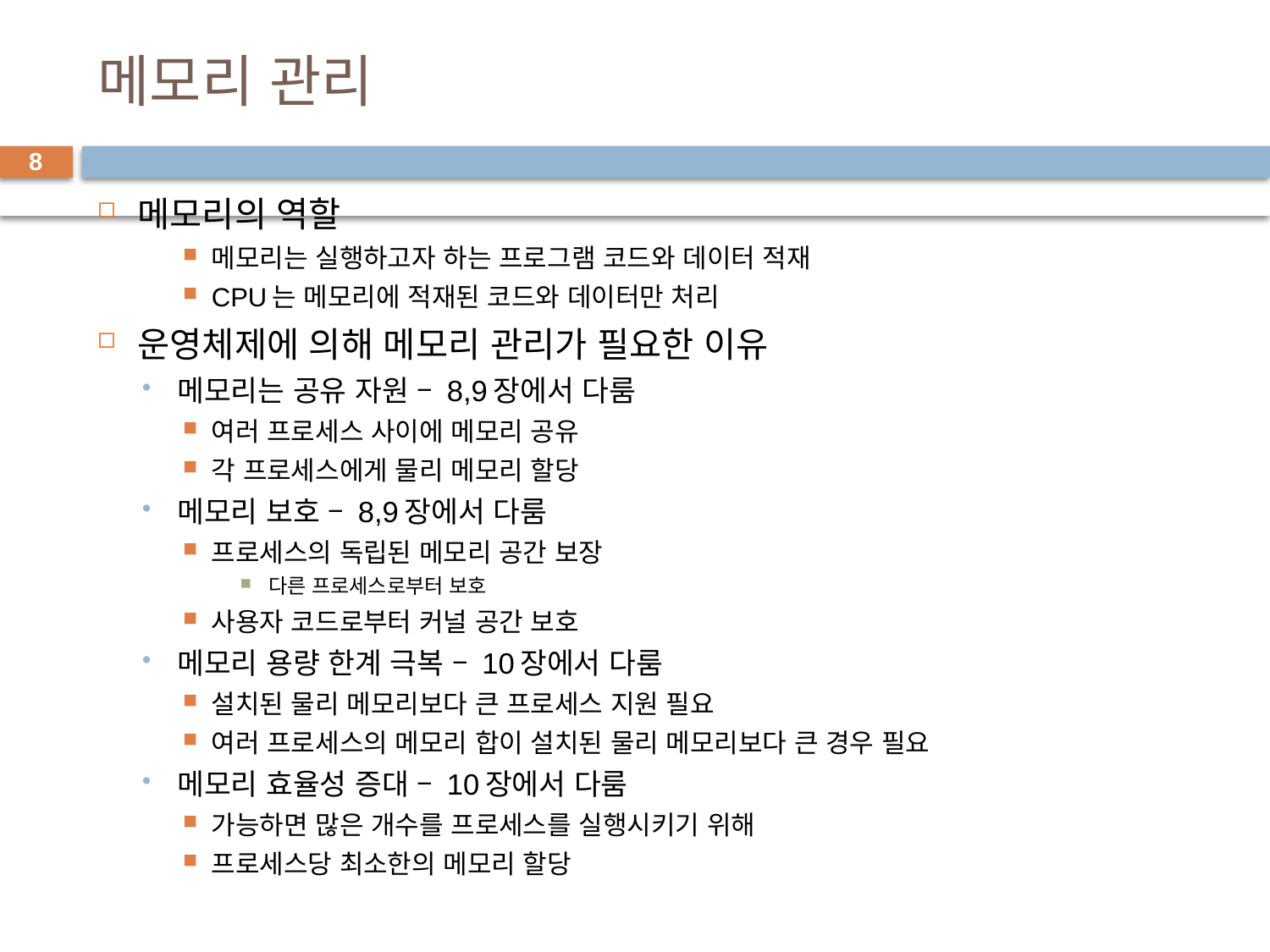

# 메모리 관리
8
메모리의 역할
메모리는 실행하고자 하는 프로그램 코드와 데이터 적재
CPU는 메모리에 적재된 코드와 데이터만 처리
운영체제에 의해 메모리 관리가 필요한 이유
메모리는 공유 자원 – 8,9장에서 다룸
여러 프로세스 사이에 메모리 공유
각 프로세스에게 물리 메모리 할당
메모리 보호 – 8,9장에서 다룸
프로세스의 독립된 메모리 공간 보장
다른 프로세스로부터 보호
사용자 코드로부터 커널 공간 보호
메모리 용량 한계 극복 – 10장에서 다룸
설치된 물리 메모리보다 큰 프로세스 지원 필요
여러 프로세스의 메모리 합이 설치된 물리 메모리보다 큰 경우 필요
메모리 효율성 증대 – 10장에서 다룸
가능하면 많은 개수를 프로세스를 실행시키기 위해
프로세스당 최소한의 메모리 할당